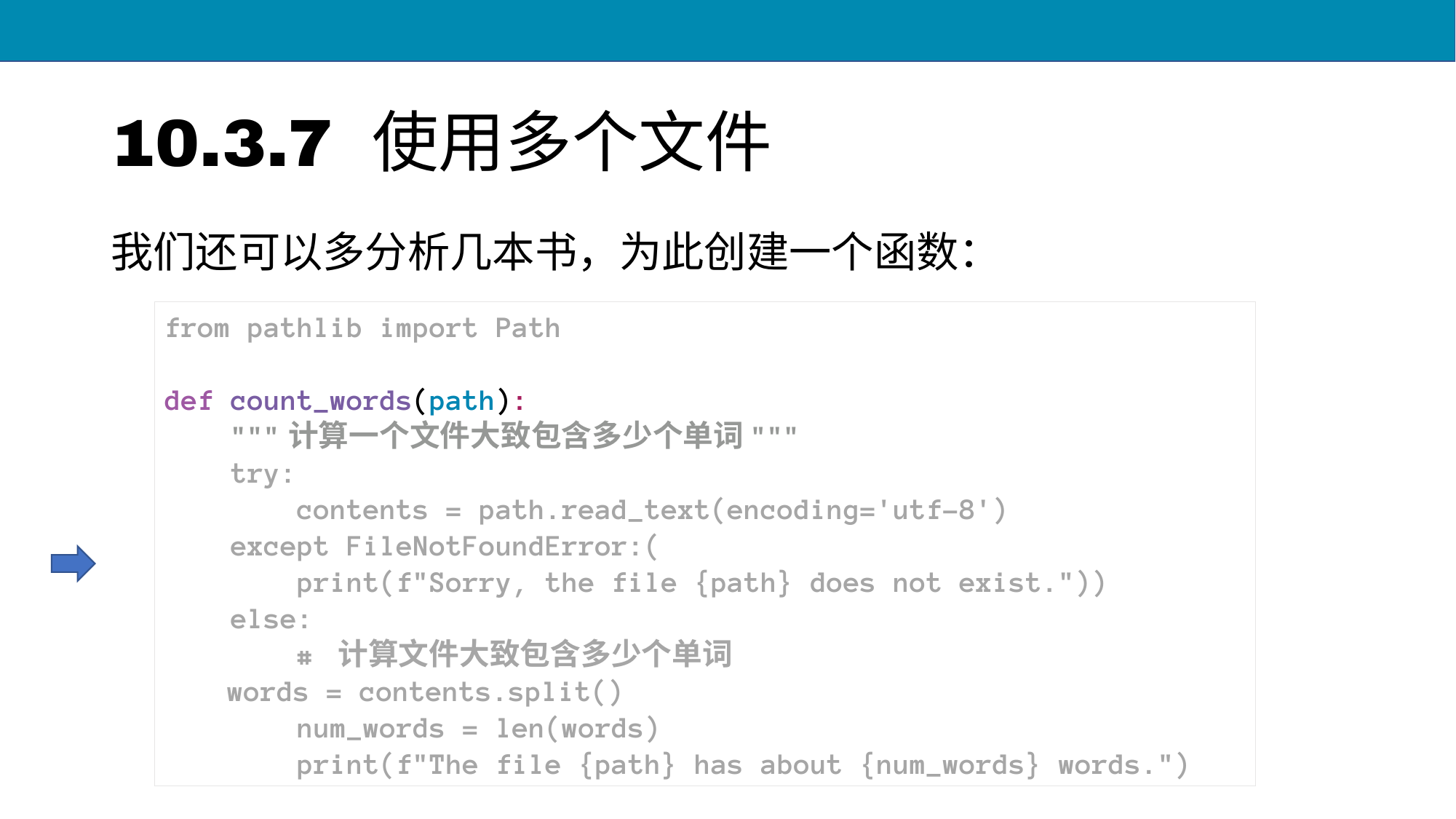

# 10.3.7 使用多个文件
我们还可以多分析几本书，为此创建一个函数：
from pathlib import Path
def count_words(path):
    """计算一个文件大致包含多少个单词"""
    try:
        contents = path.read_text(encoding='utf-8')
    except FileNotFoundError:(
        print(f"Sorry, the file {path} does not exist."))
    else:
        # 计算文件大致包含多少个单词
        words = contents.split()
        num_words = len(words)
        print(f"The file {path} has about {num_words} words.")